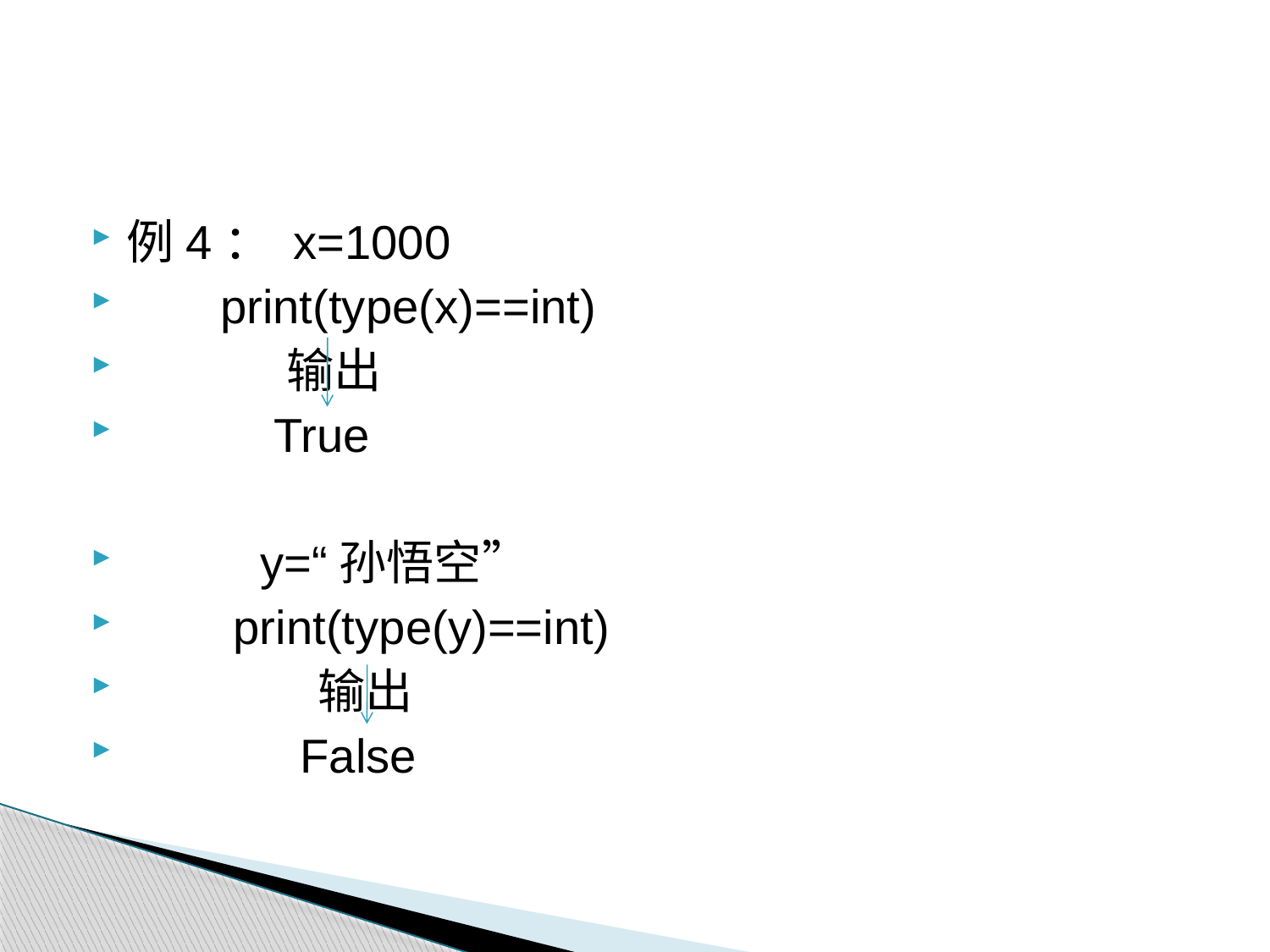

#
例4： x=1000
       print(type(x)==int)
              输出
           True

          y=“孙悟空”
        print(type(y)==int)
                 输出
             False